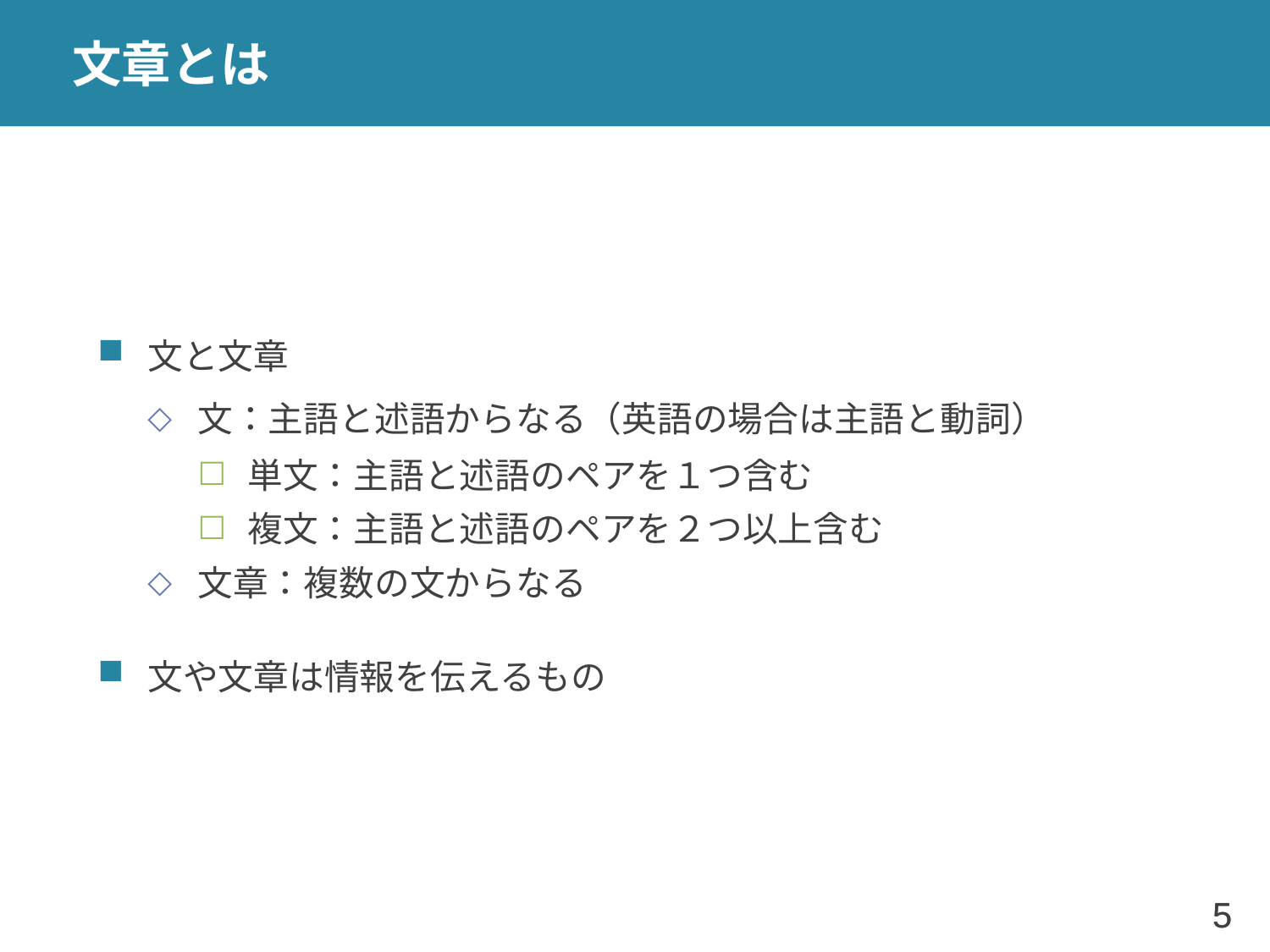

# 文章とは
文と文章
文：主語と述語からなる（英語の場合は主語と動詞）
単文：主語と述語のペアを１つ含む
複文：主語と述語のペアを２つ以上含む
文章：複数の文からなる
文や文章は情報を伝えるもの